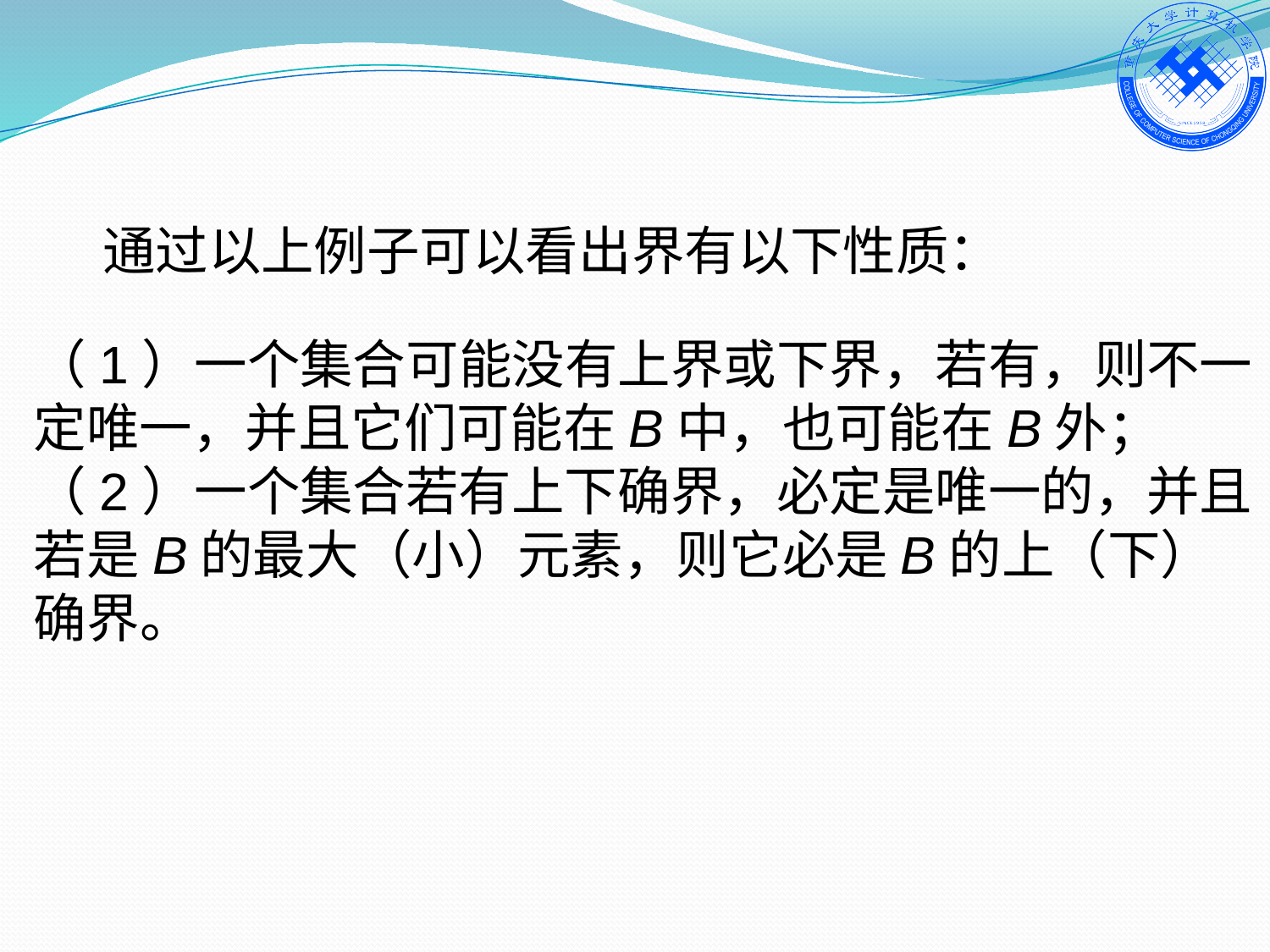

通过以上例子可以看出界有以下性质：

（1）一个集合可能没有上界或下界，若有，则不一定唯一，并且它们可能在B中，也可能在B外；
（2）一个集合若有上下确界，必定是唯一的，并且若是B的最大（小）元素，则它必是B的上（下）确界。